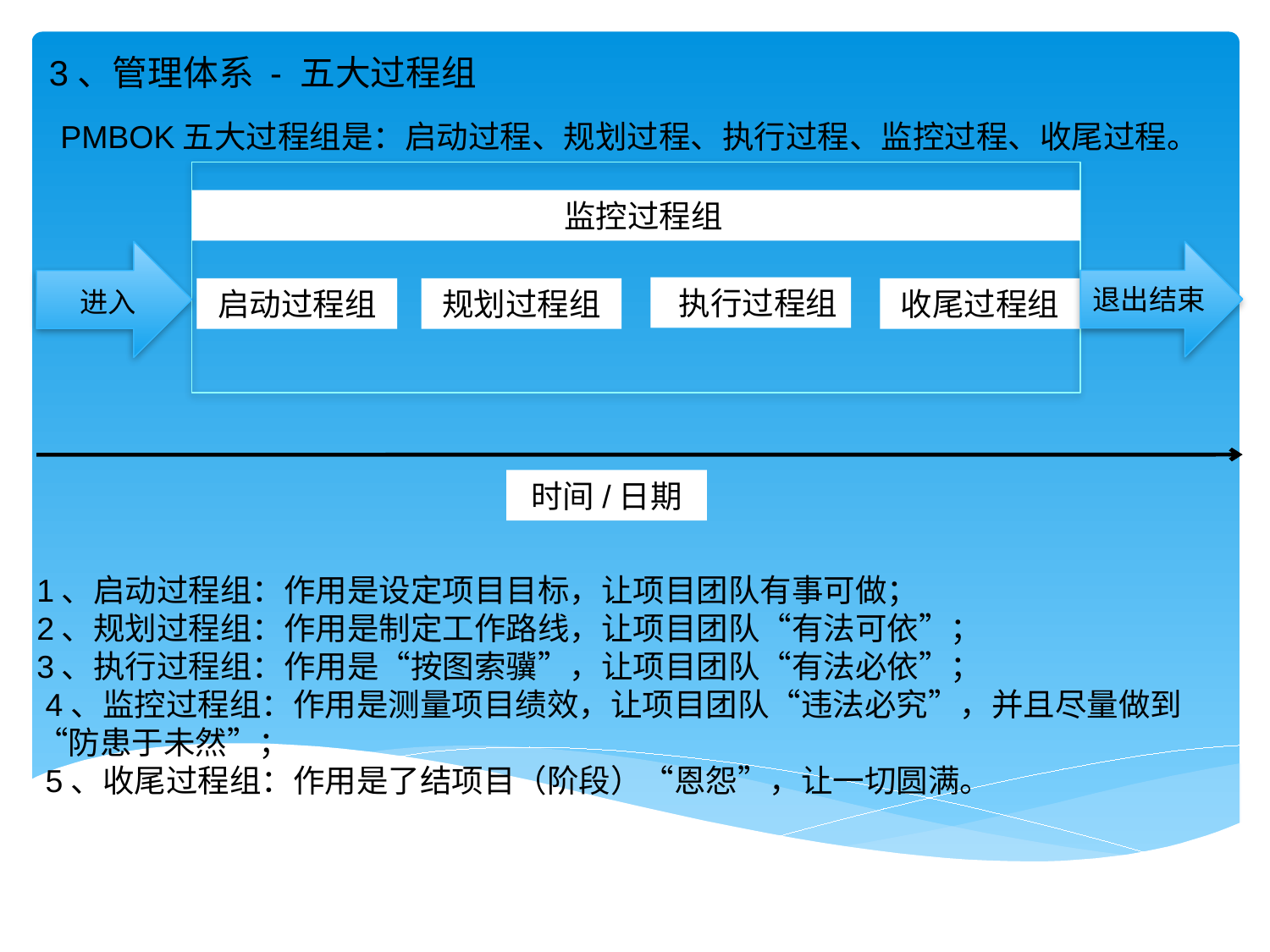

3、管理体系 - 五大过程组
PMBOK五大过程组是：启动过程、规划过程、执行过程、监控过程、收尾过程。

 监控过程组

退出结束
 执行过程组
进入
启动过程组
规划过程组
收尾过程组
时间/日期
1、启动过程组：作用是设定项目目标，让项目团队有事可做；
2、规划过程组：作用是制定工作路线，让项目团队“有法可依”；
3、执行过程组：作用是“按图索骥”，让项目团队“有法必依”；
 4、监控过程组：作用是测量项目绩效，让项目团队“违法必究”，并且尽量做到“防患于未然”；
 5、收尾过程组：作用是了结项目（阶段）“恩怨”，让一切圆满。